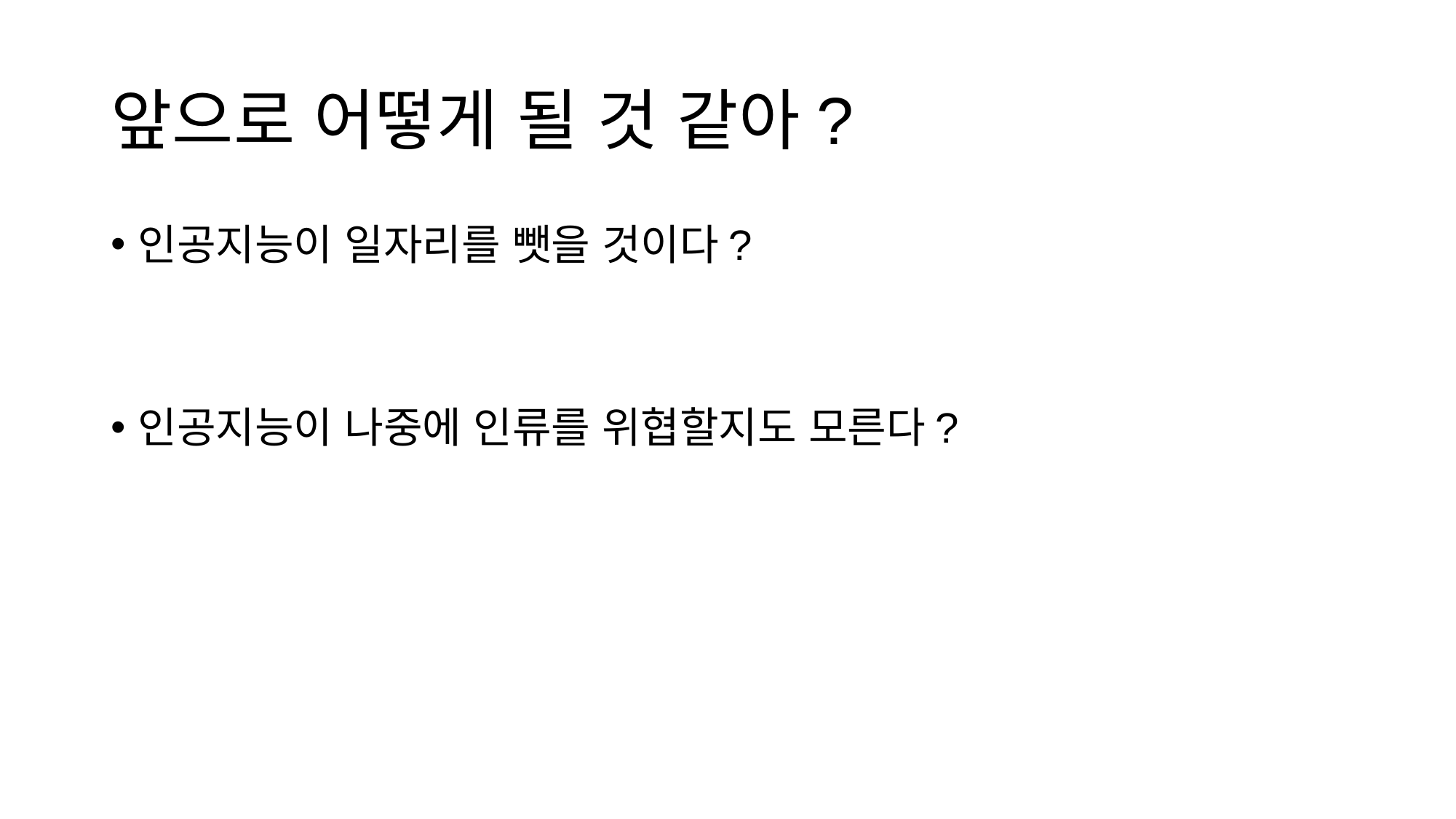

# 앞으로 어떻게 될 것 같아?
인공지능이 일자리를 뺏을 것이다?

인공지능이 나중에 인류를 위협할지도 모른다?